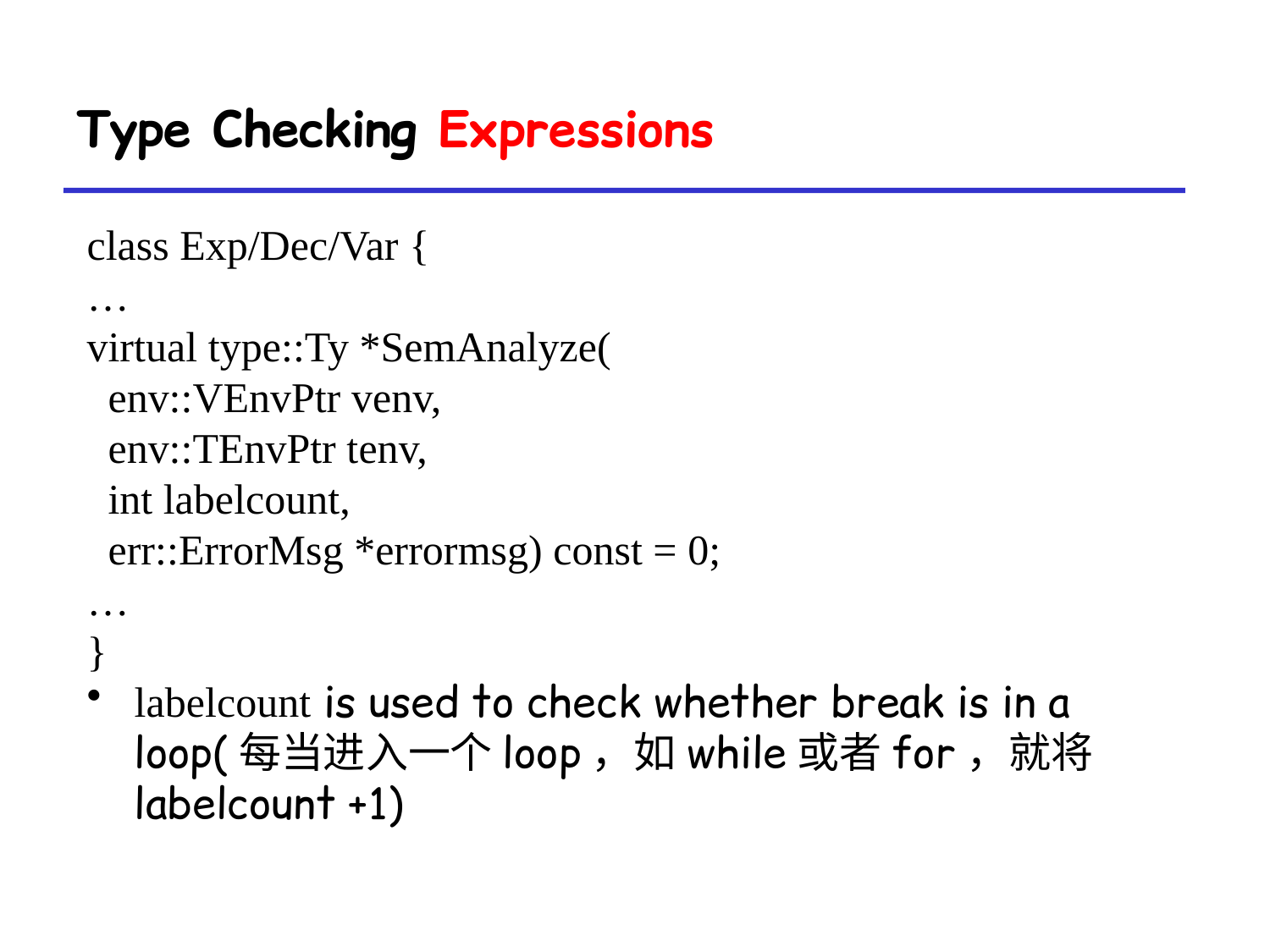

# Type Checking Expressions
class Exp/Dec/Var {
…
virtual type::Ty *SemAnalyze(
  env::VEnvPtr venv,
  env::TEnvPtr tenv,
  int labelcount,
  err::ErrorMsg *errormsg) const = 0;
…
}
labelcount is used to check whether break is in a loop(每当进入一个loop，如while或者for，就将labelcount +1)

13